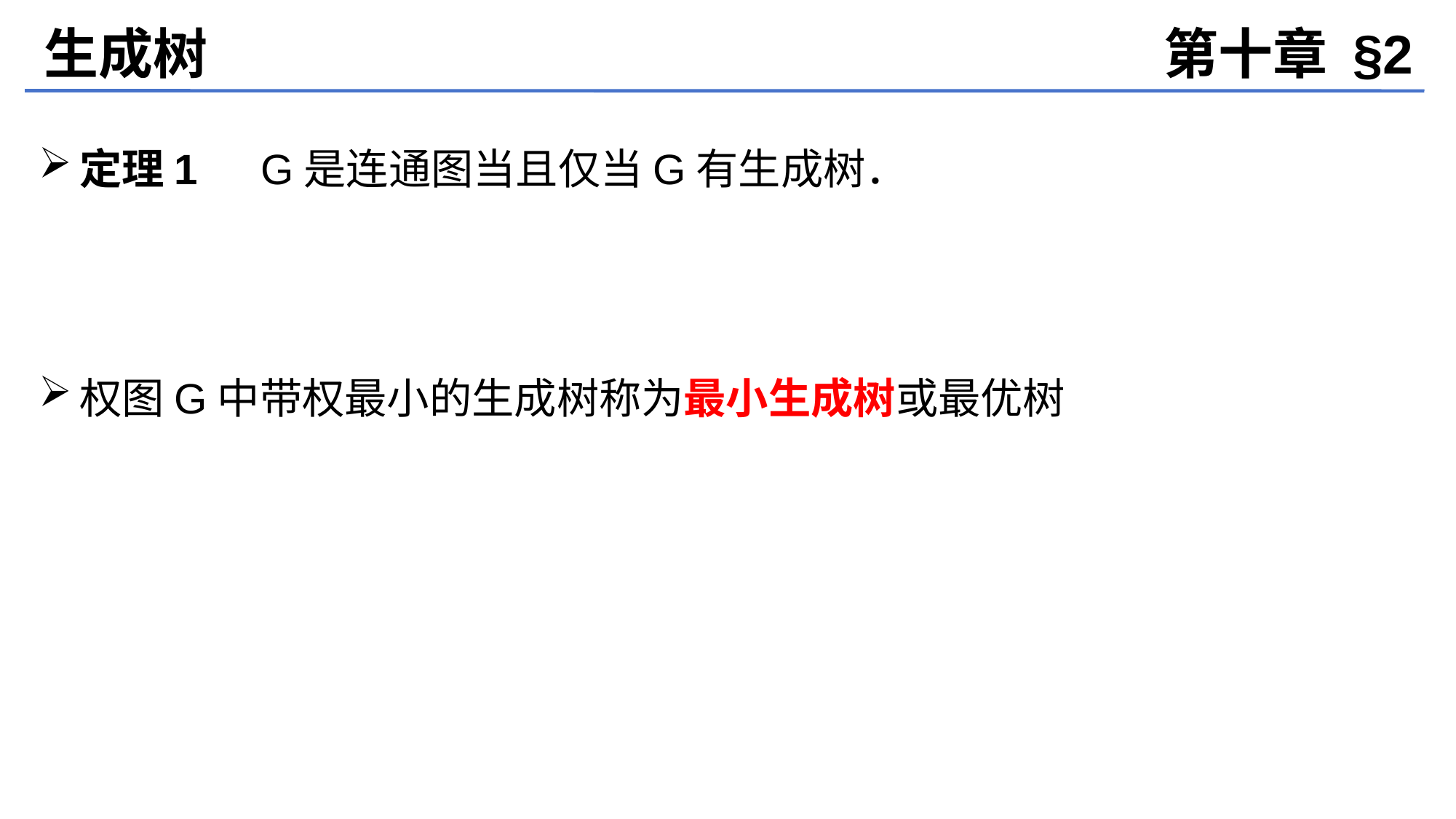

生成树
第十章 §2
定理1　G是连通图当且仅当G有生成树．

权图G中带权最小的生成树称为最小生成树或最优树